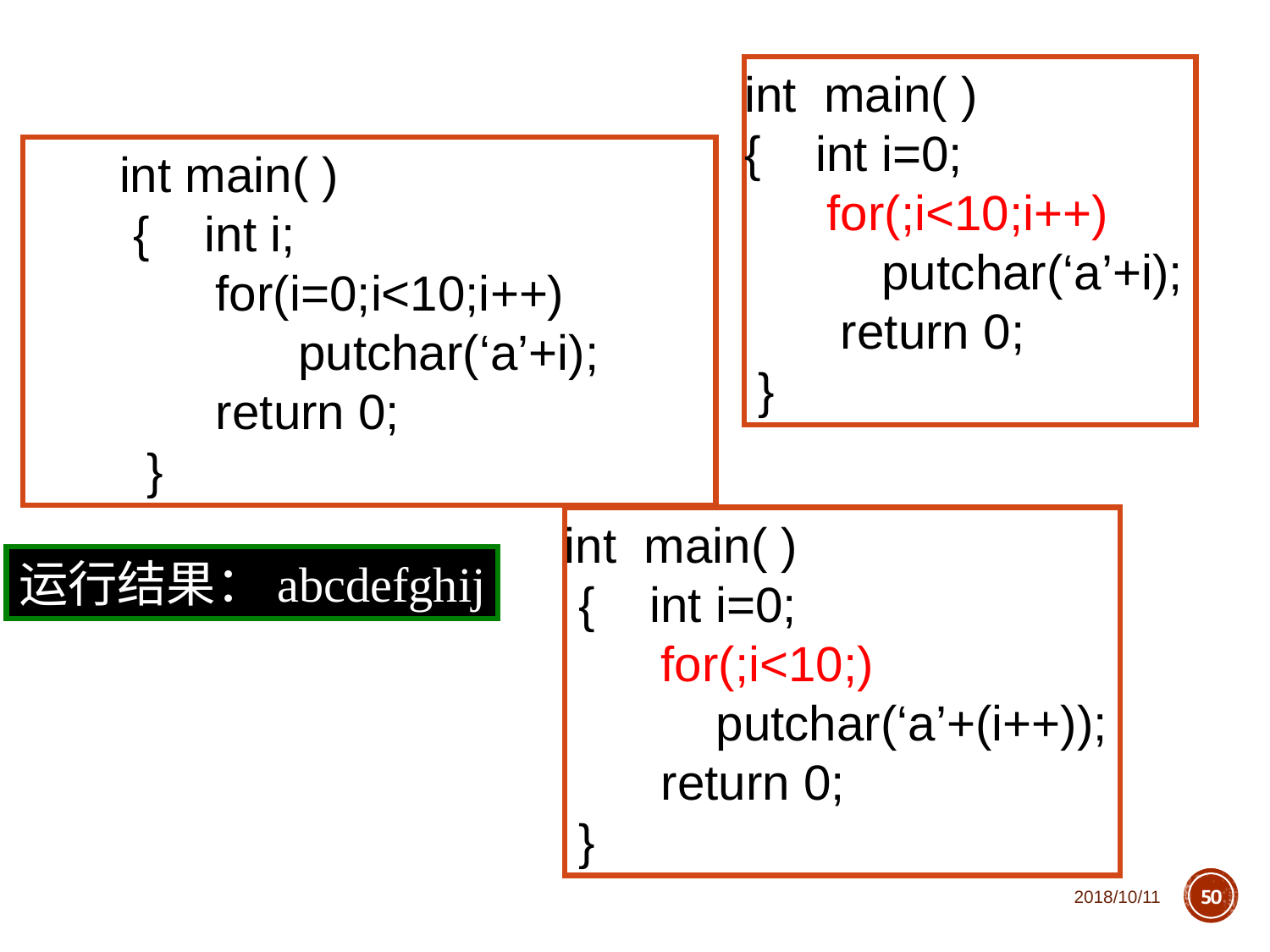

int  main( )
{    int i=0;
      for(;i<10;i++)
          putchar(‘a’+i);
       return 0;
 }
       int main( )
        {    int i;
              for(i=0;i<10;i++)
                    putchar(‘a’+i);
              return 0;
         }
int  main( )
 {    int i=0;
       for(;i<10;)
           putchar(‘a’+(i++));
       return 0;
 }
运行结果：abcdefghij
2018/10/11
50